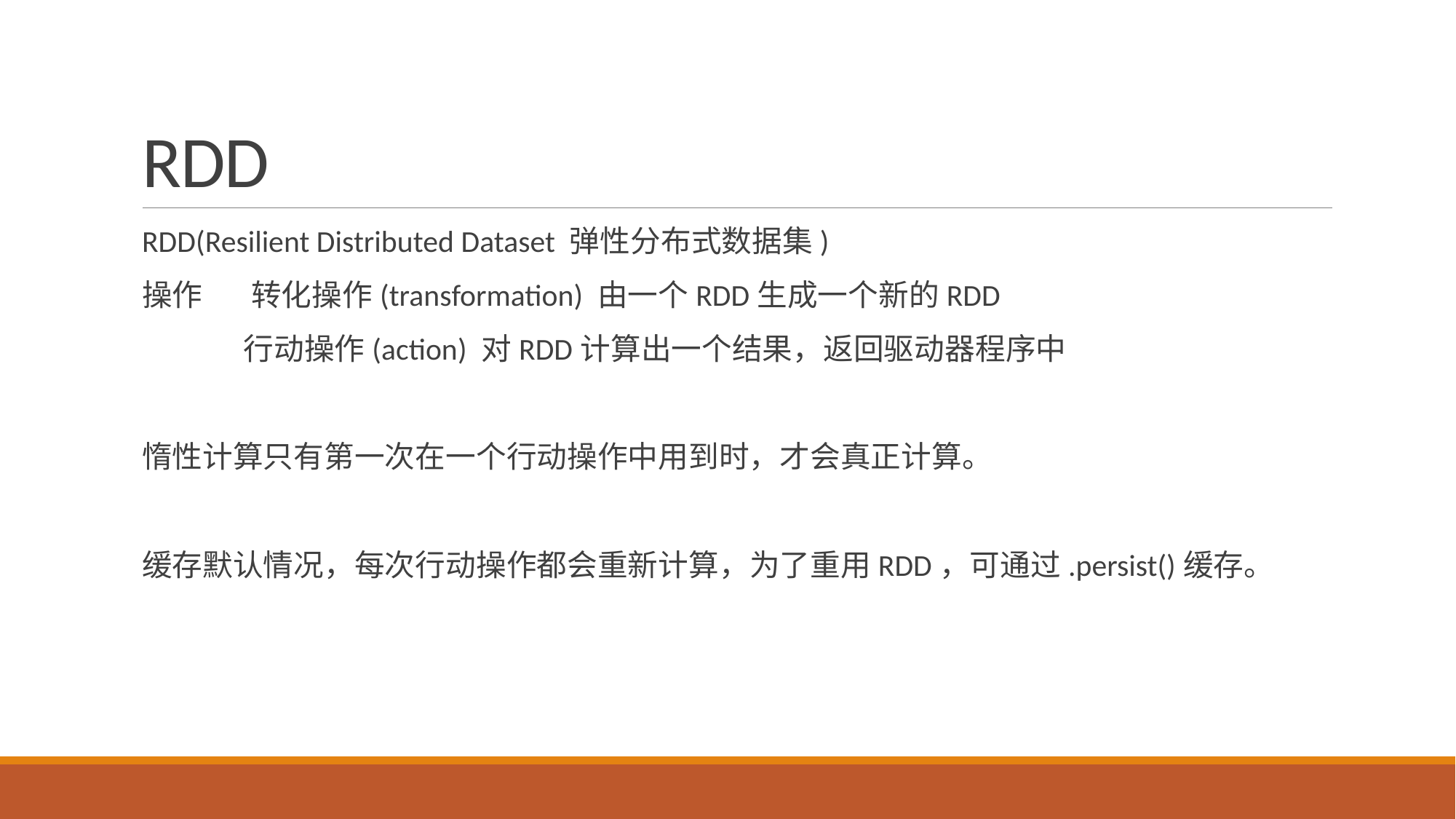

# RDD
RDD(Resilient Distributed Dataset 弹性分布式数据集)
操作	转化操作(transformation) 由一个RDD生成一个新的RDD
              行动操作(action) 对RDD计算出一个结果，返回驱动器程序中

惰性计算只有第一次在一个行动操作中用到时，才会真正计算。

缓存默认情况，每次行动操作都会重新计算，为了重用RDD，可通过.persist()缓存。